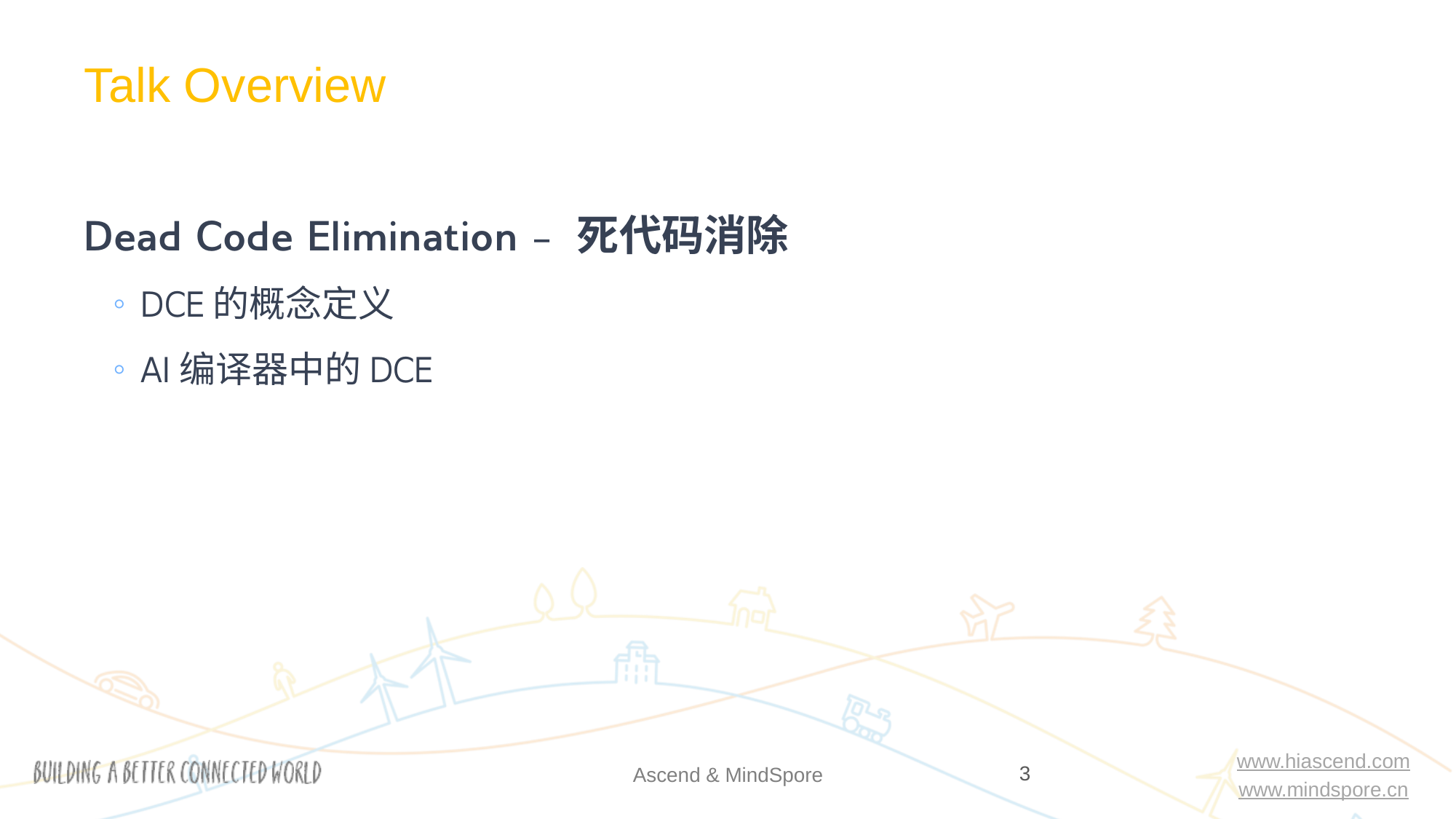

Talk Overview
Dead Code Elimination – 死代码消除
DCE的概念定义
AI编译器中的DCE